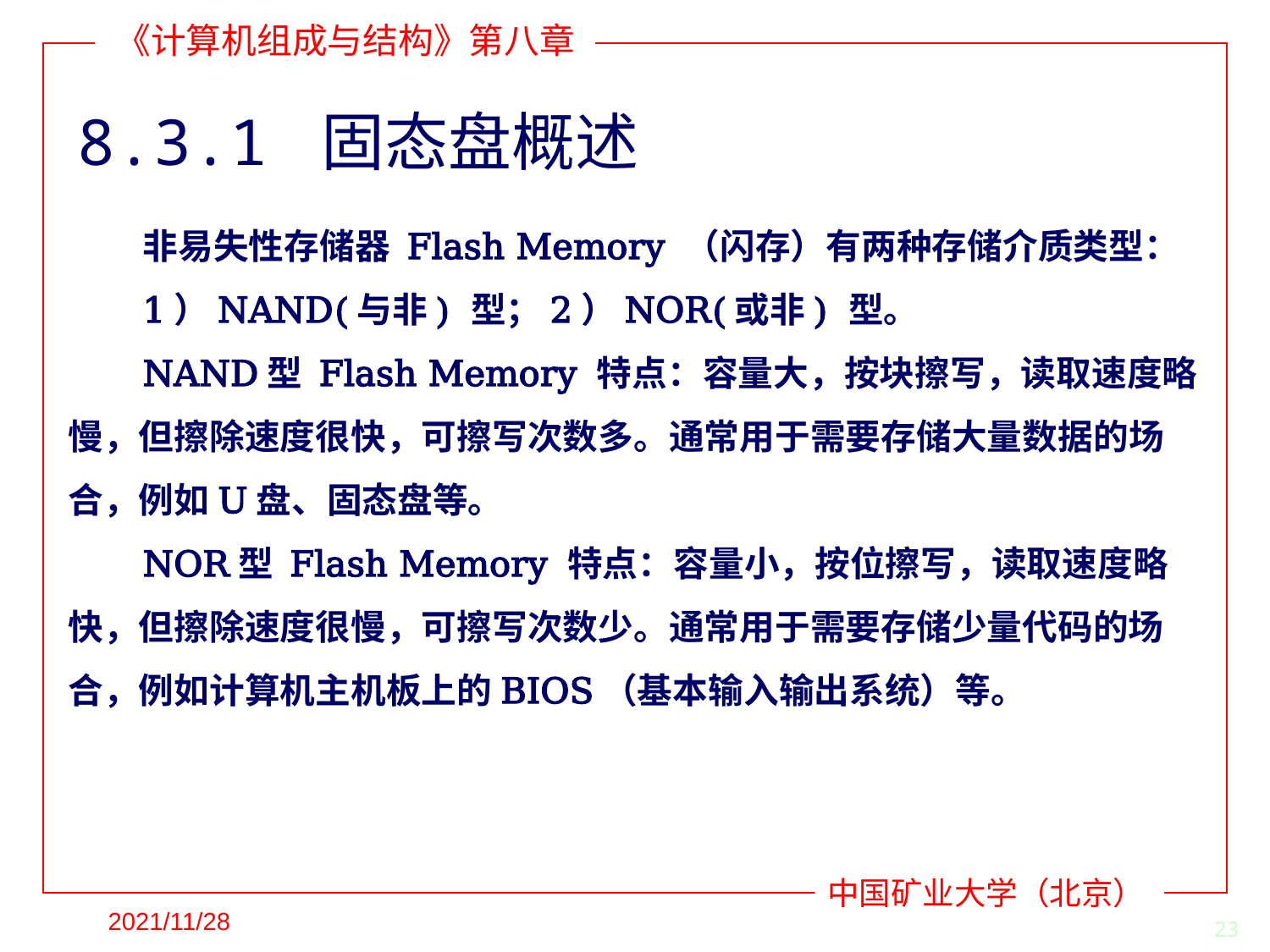

# 8.3.1 固态盘概述
非易失性存储器 Flash Memory （闪存）有两种存储介质类型：
1）NAND(与非) 型；2）NOR(或非) 型。
NAND型 Flash Memory 特点：容量大，按块擦写，读取速度略慢，但擦除速度很快，可擦写次数多。通常用于需要存储大量数据的场合，例如U盘、固态盘等。
NOR型 Flash Memory 特点：容量小，按位擦写，读取速度略快，但擦除速度很慢，可擦写次数少。通常用于需要存储少量代码的场合，例如计算机主机板上的BIOS（基本输入输出系统）等。

2021/11/28